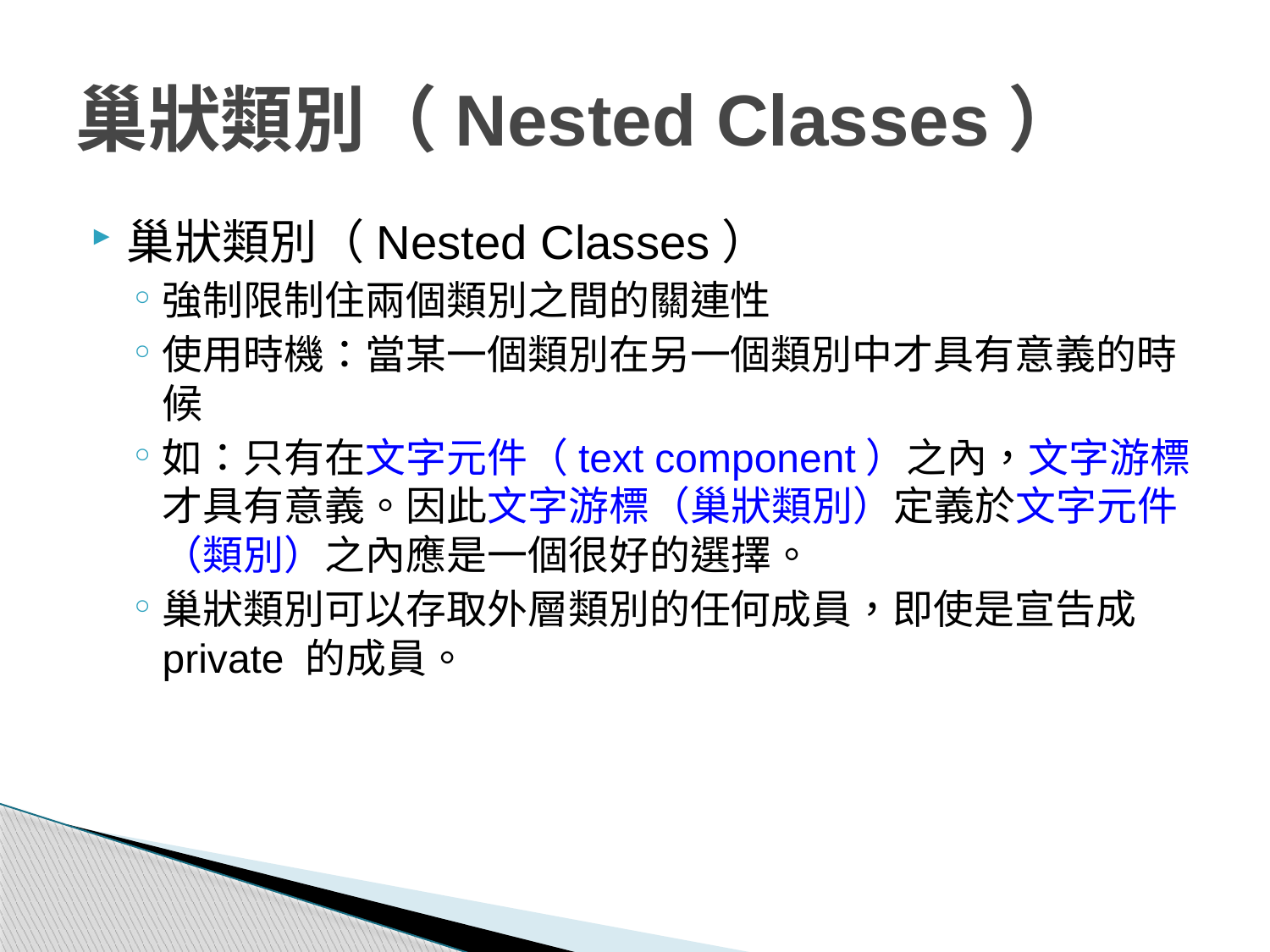

# 巢狀類別（Nested Classes）
巢狀類別（Nested Classes）
強制限制住兩個類別之間的關連性
使用時機：當某一個類別在另一個類別中才具有意義的時候
如：只有在文字元件（text component）之內，文字游標才具有意義。因此文字游標（巢狀類別）定義於文字元件（類別）之內應是一個很好的選擇。
巢狀類別可以存取外層類別的任何成員，即使是宣告成 private 的成員。